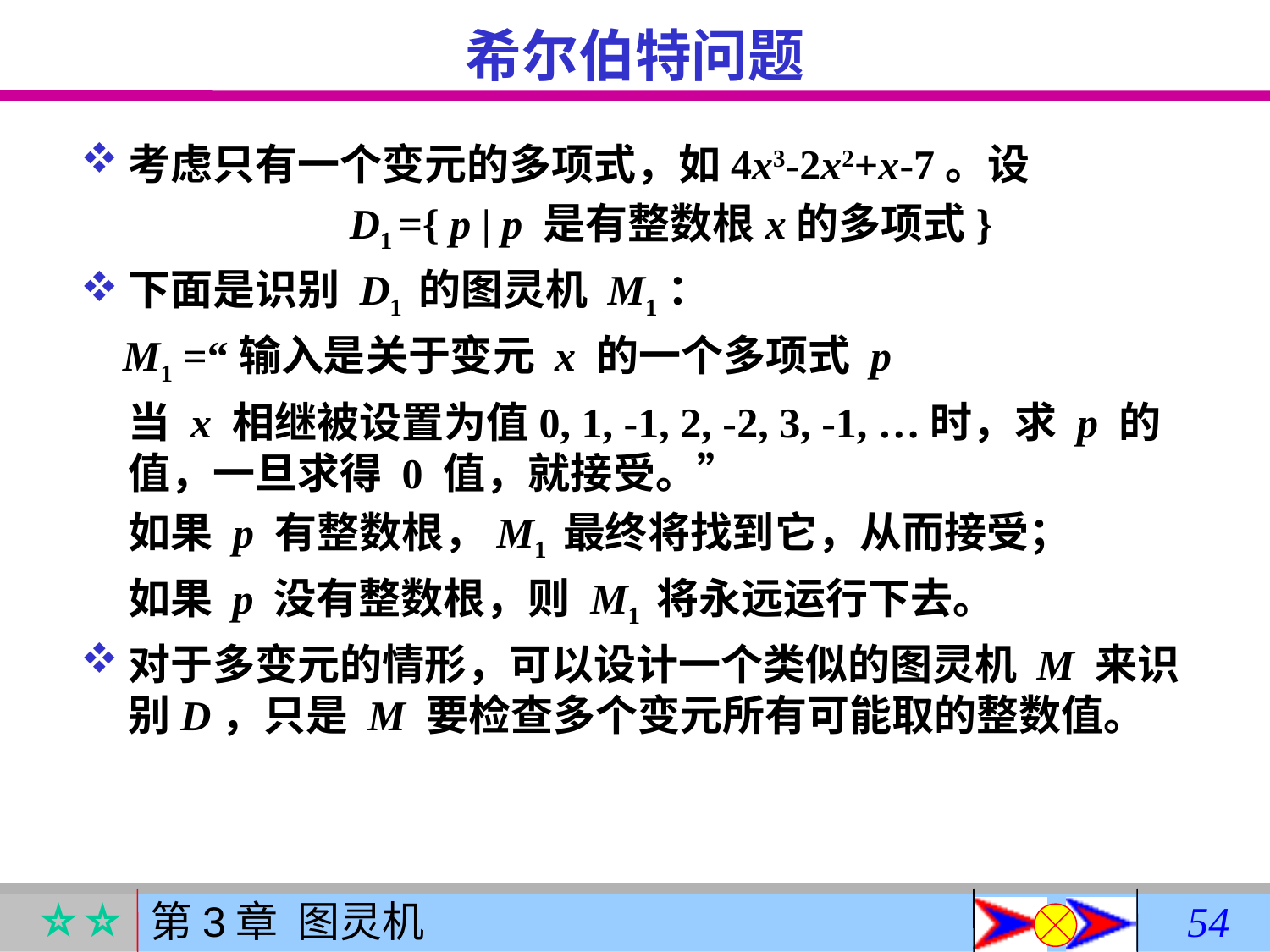

54
# 希尔伯特问题
考虑只有一个变元的多项式，如4x3-2x2+x-7。设
      D1 ={ p | p 是有整数根x的多项式}
下面是识别 D1 的图灵机 M1：
    M1 =“输入是关于变元 x 的一个多项式 p
    当 x 相继被设置为值0, 1, -1, 2, -2, 3, -1, …时，求 p 的值，一旦求得 0 值，就接受。”
    如果 p 有整数根，M1 最终将找到它，从而接受；
	如果 p 没有整数根，则 M1 将永远运行下去。
对于多变元的情形，可以设计一个类似的图灵机 M 来识别D，只是 M 要检查多个变元所有可能取的整数值。